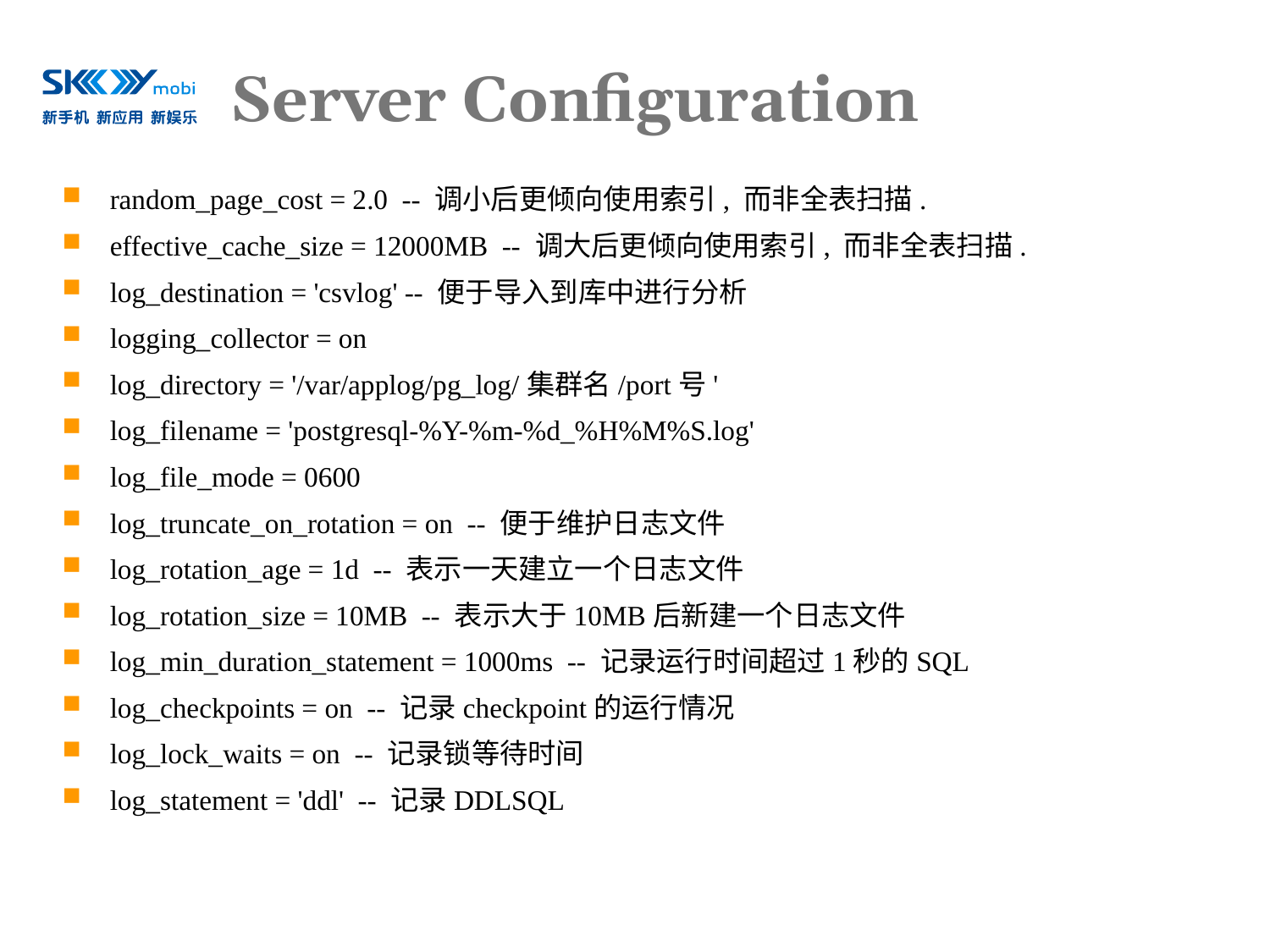

# Server Configuration
random_page_cost = 2.0  -- 调小后更倾向使用索引, 而非全表扫描.
effective_cache_size = 12000MB  -- 调大后更倾向使用索引, 而非全表扫描.
log_destination = 'csvlog' -- 便于导入到库中进行分析
logging_collector = on
log_directory = '/var/applog/pg_log/集群名/port号'
log_filename = 'postgresql-%Y-%m-%d_%H%M%S.log'
log_file_mode = 0600
log_truncate_on_rotation = on  -- 便于维护日志文件
log_rotation_age = 1d  -- 表示一天建立一个日志文件
log_rotation_size = 10MB  -- 表示大于10MB后新建一个日志文件
log_min_duration_statement = 1000ms  -- 记录运行时间超过1秒的SQL
log_checkpoints = on  -- 记录checkpoint的运行情况
log_lock_waits = on  -- 记录锁等待时间
log_statement = 'ddl'  -- 记录DDLSQL